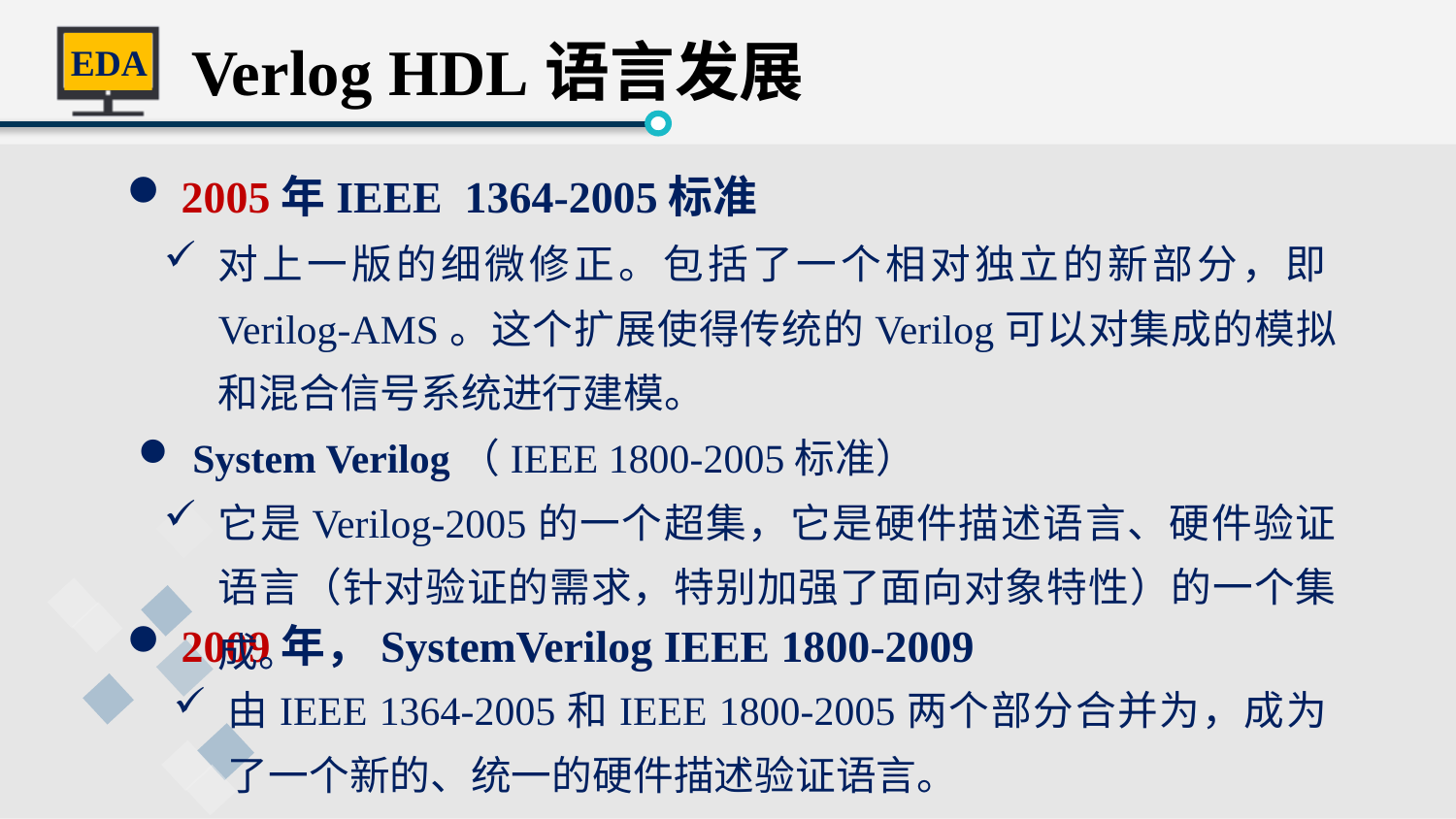

Verlog HDL语言发展
2005年IEEE  1364-2005标准
对上一版的细微修正。包括了一个相对独立的新部分，即Verilog-AMS。这个扩展使得传统的Verilog可以对集成的模拟和混合信号系统进行建模。
System Verilog（IEEE 1800-2005标准）
它是Verilog-2005的一个超集，它是硬件描述语言、硬件验证语言（针对验证的需求，特别加强了面向对象特性）的一个集成。
2009年，SystemVerilog IEEE 1800-2009
由IEEE 1364-2005和IEEE 1800-2005两个部分合并为，成为了一个新的、统一的硬件描述验证语言。